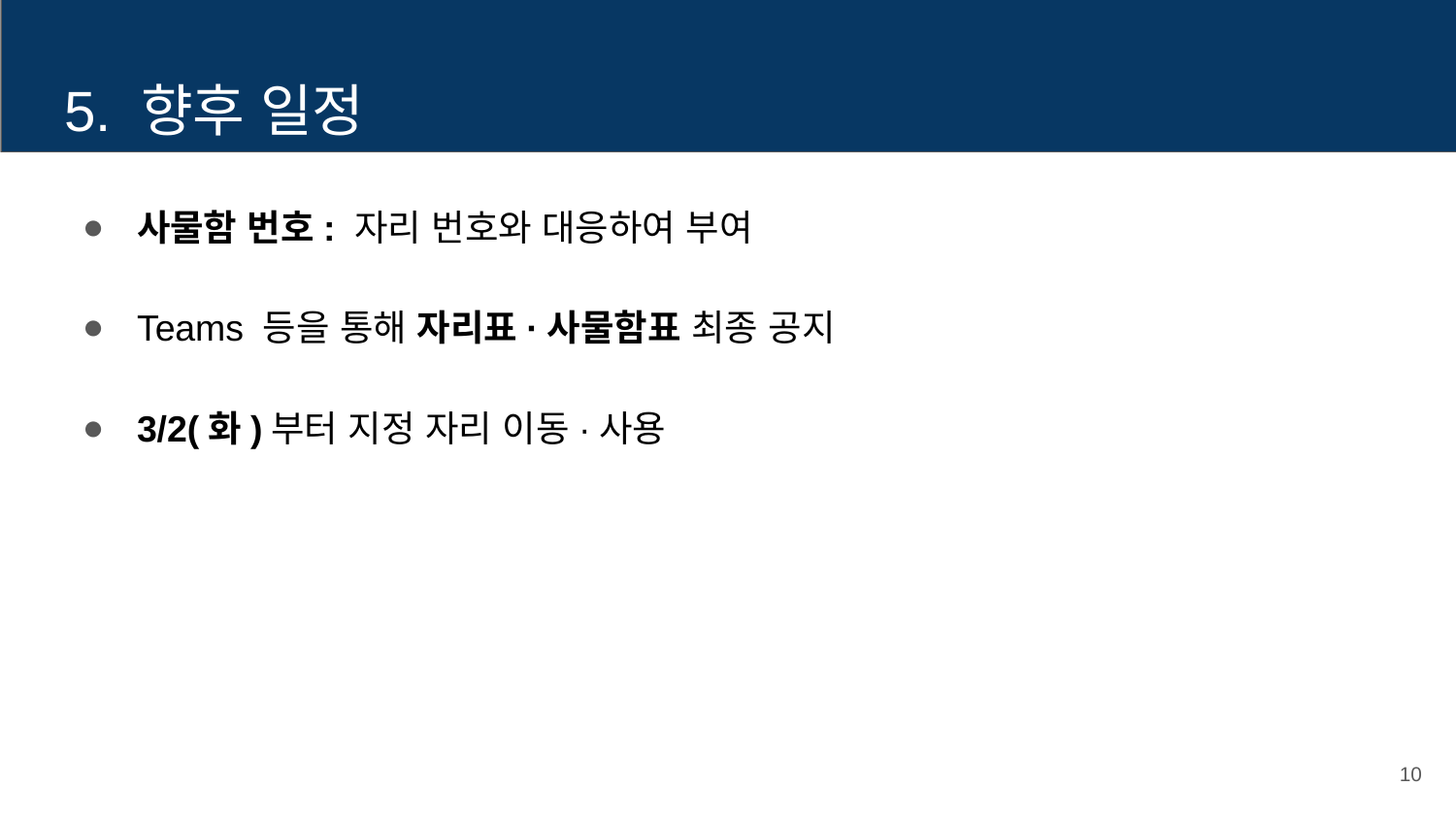

# 5. 향후 일정
사물함 번호: 자리 번호와 대응하여 부여

Teams 등을 통해 자리표·사물함표 최종 공지

3/2(화)부터 지정 자리 이동·사용
10